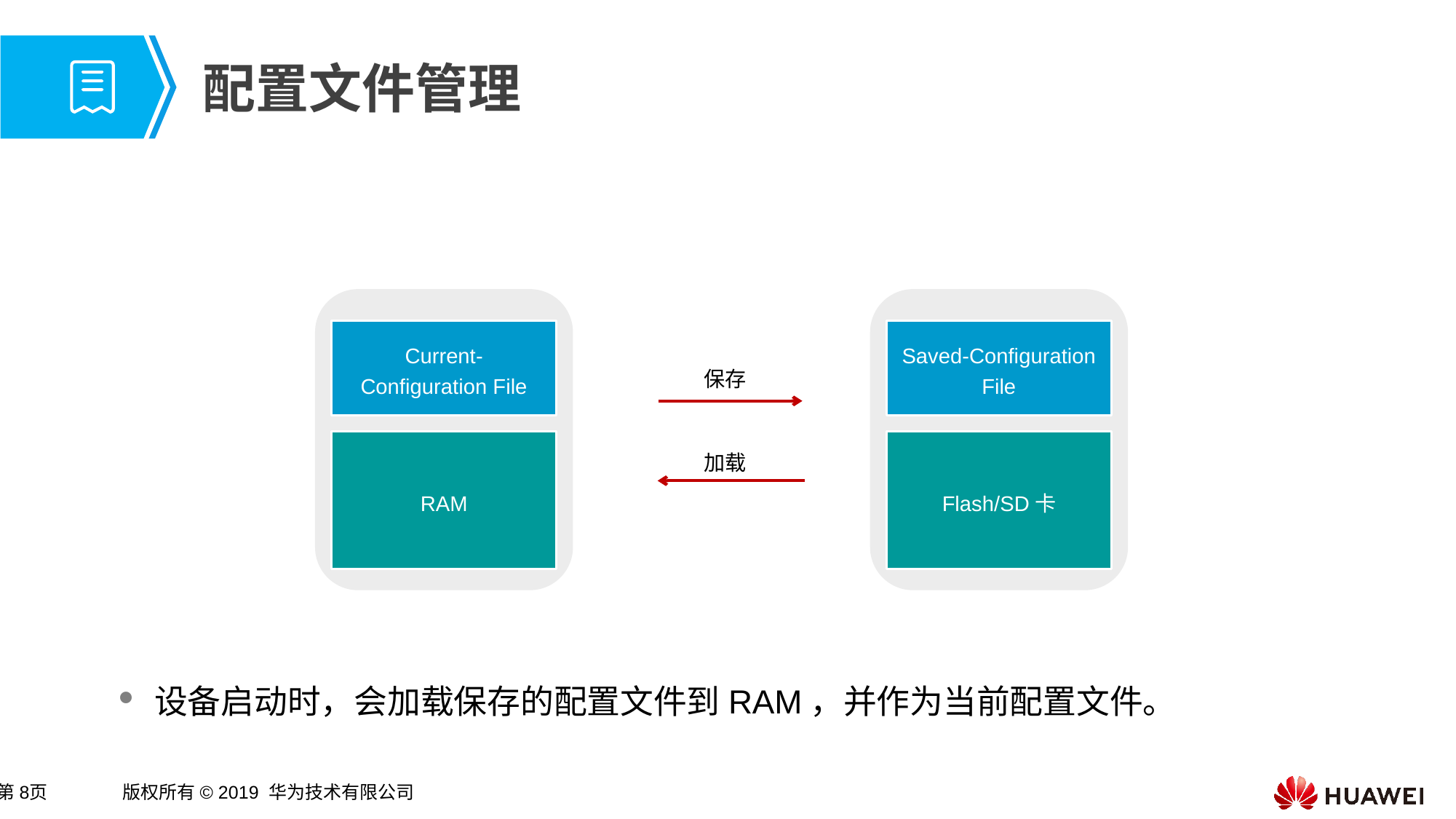

# 配置文件管理

设备启动时，会加载保存的配置文件到RAM，并作为当前配置文件。

Current-Configuration File
RAM

Saved-Configuration File
Flash/SD卡
保存
加载